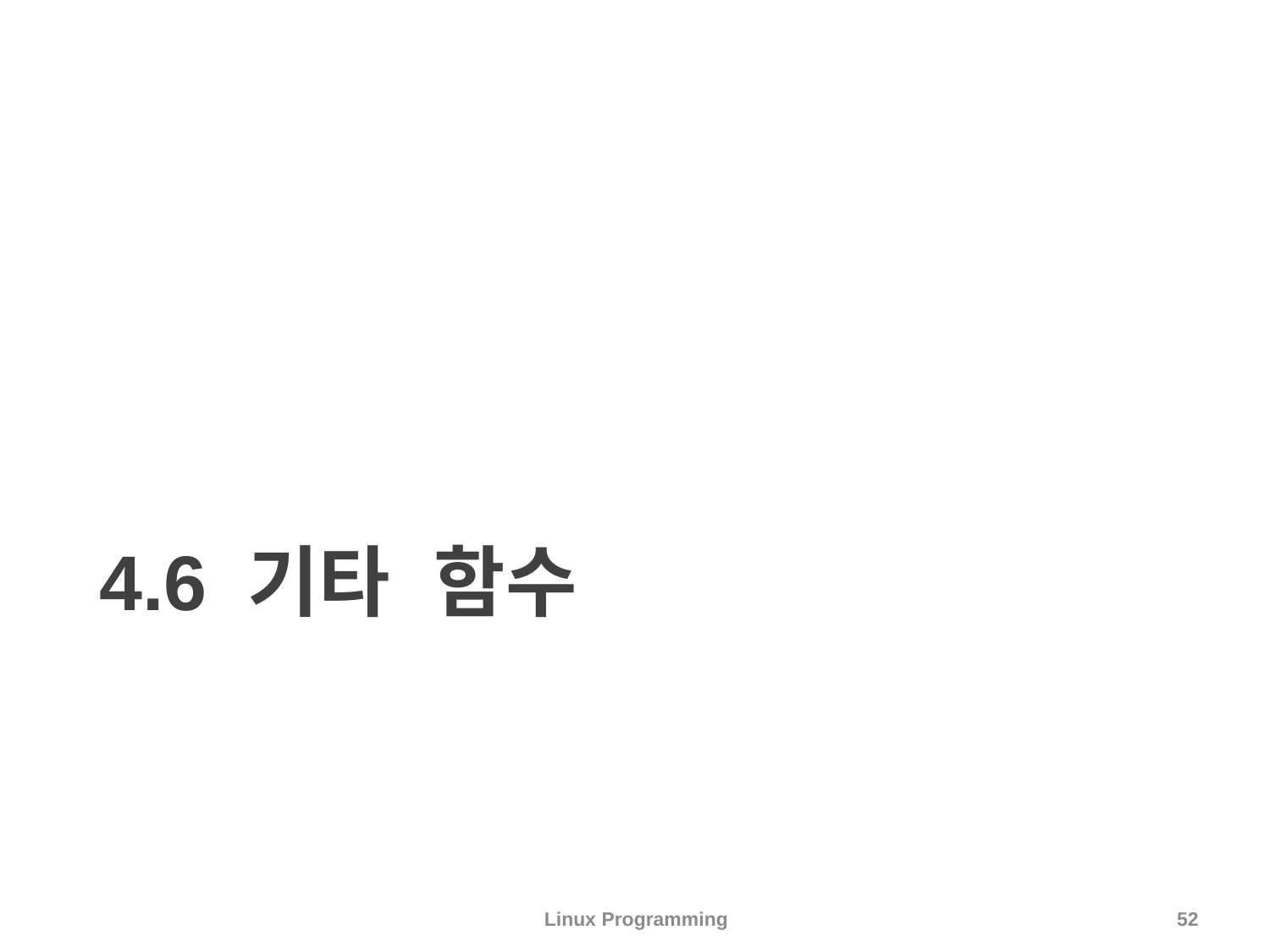

# 4.6 기타  함수

Linux Programming
52